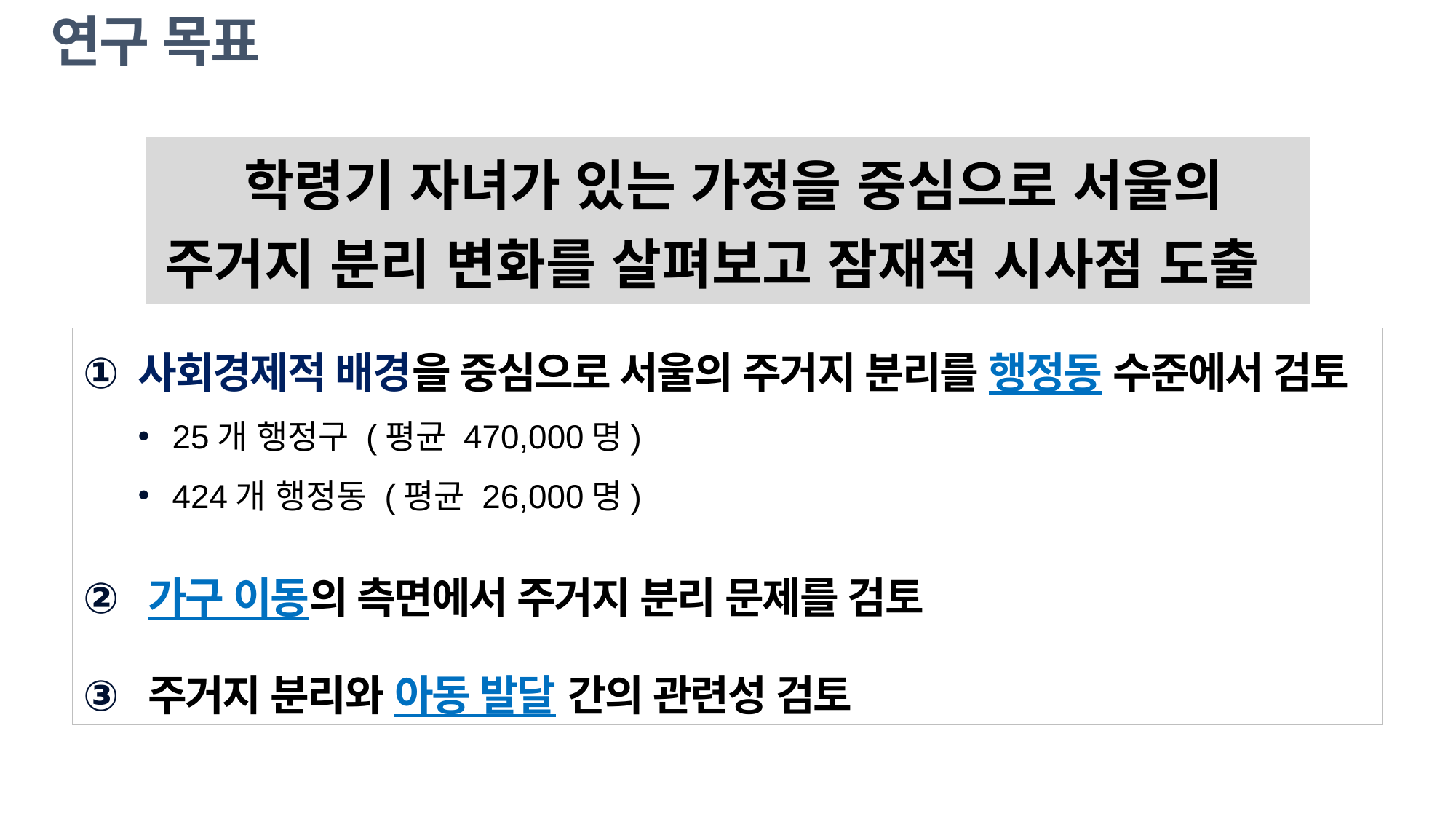

# 연구 목표
| 학령기 자녀가 있는 가정을 중심으로 서울의 주거지 분리 변화를 살펴보고 잠재적 시사점 도출 |
| --- |

사회경제적 배경을 중심으로 서울의 주거지 분리를 행정동 수준에서 검토
25개 행정구 (평균 470,000명)
424개 행정동 (평균 26,000명)
 가구 이동의 측면에서 주거지 분리 문제를 검토

 주거지 분리와 아동 발달 간의 관련성 검토